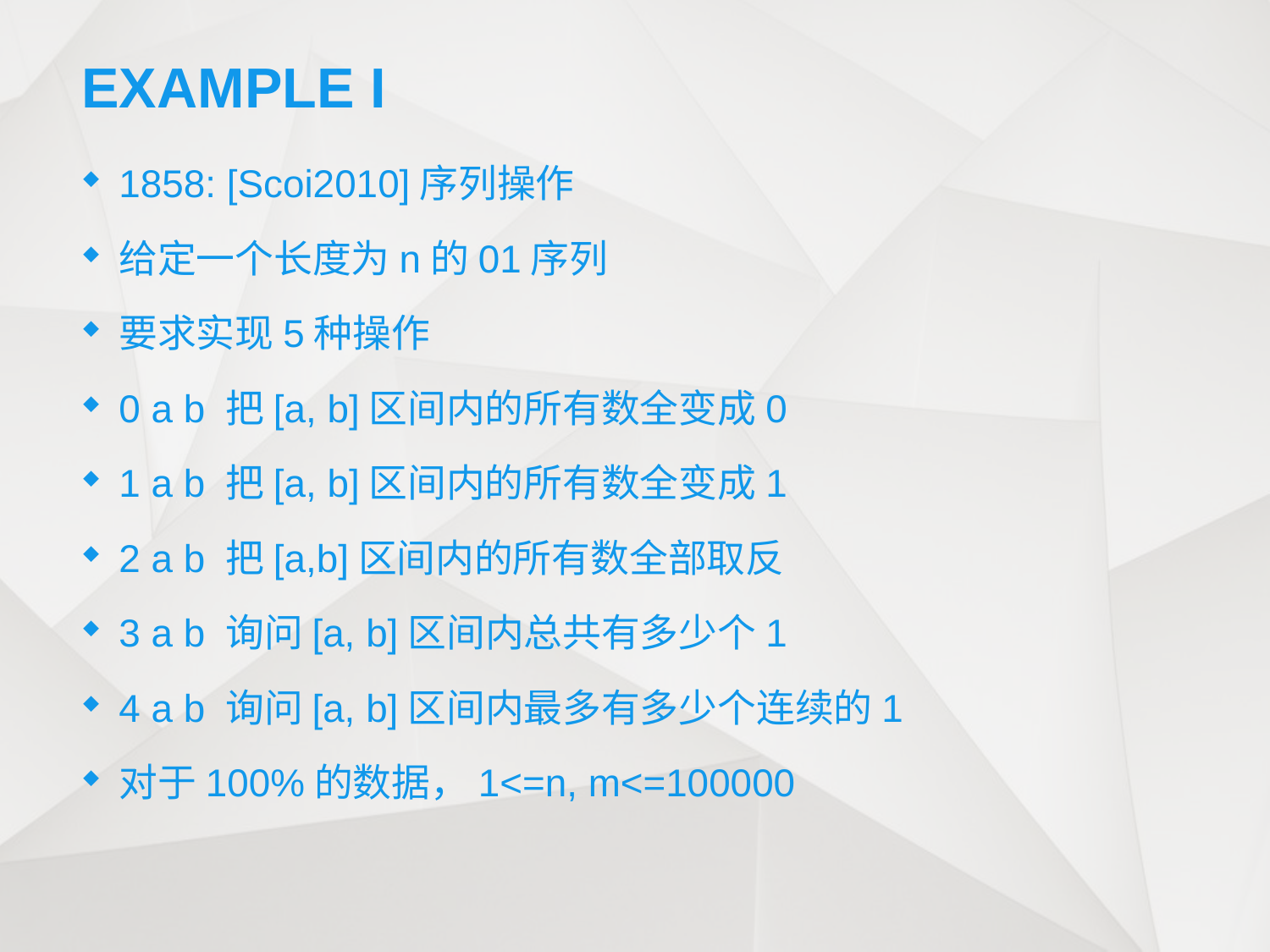

# EXAMPLE I
1858: [Scoi2010]序列操作
给定一个长度为n的01序列
要求实现5种操作
0 a b 把[a, b]区间内的所有数全变成0
1 a b 把[a, b]区间内的所有数全变成1
2 a b 把[a,b]区间内的所有数全部取反
3 a b 询问[a, b]区间内总共有多少个1
4 a b 询问[a, b]区间内最多有多少个连续的1
对于100%的数据，1<=n, m<=100000